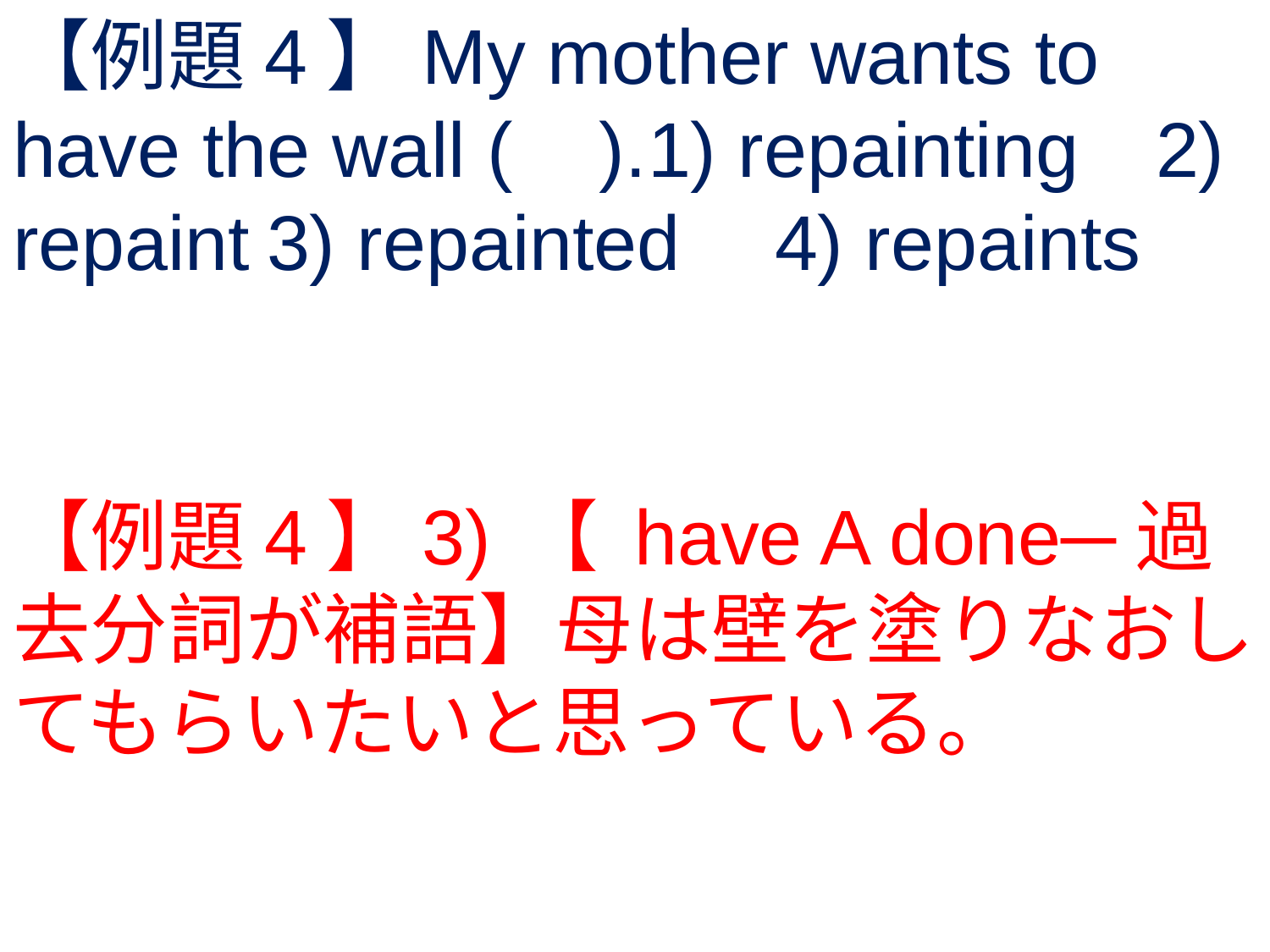

# 【例題4】My mother wants to have the wall (    ).	1) repainting	2) repaint	3) repainted	4) repaints
【例題4】3) 	【 have A done─過去分詞が補語】母は壁を塗りなおしてもらいたいと思っている。